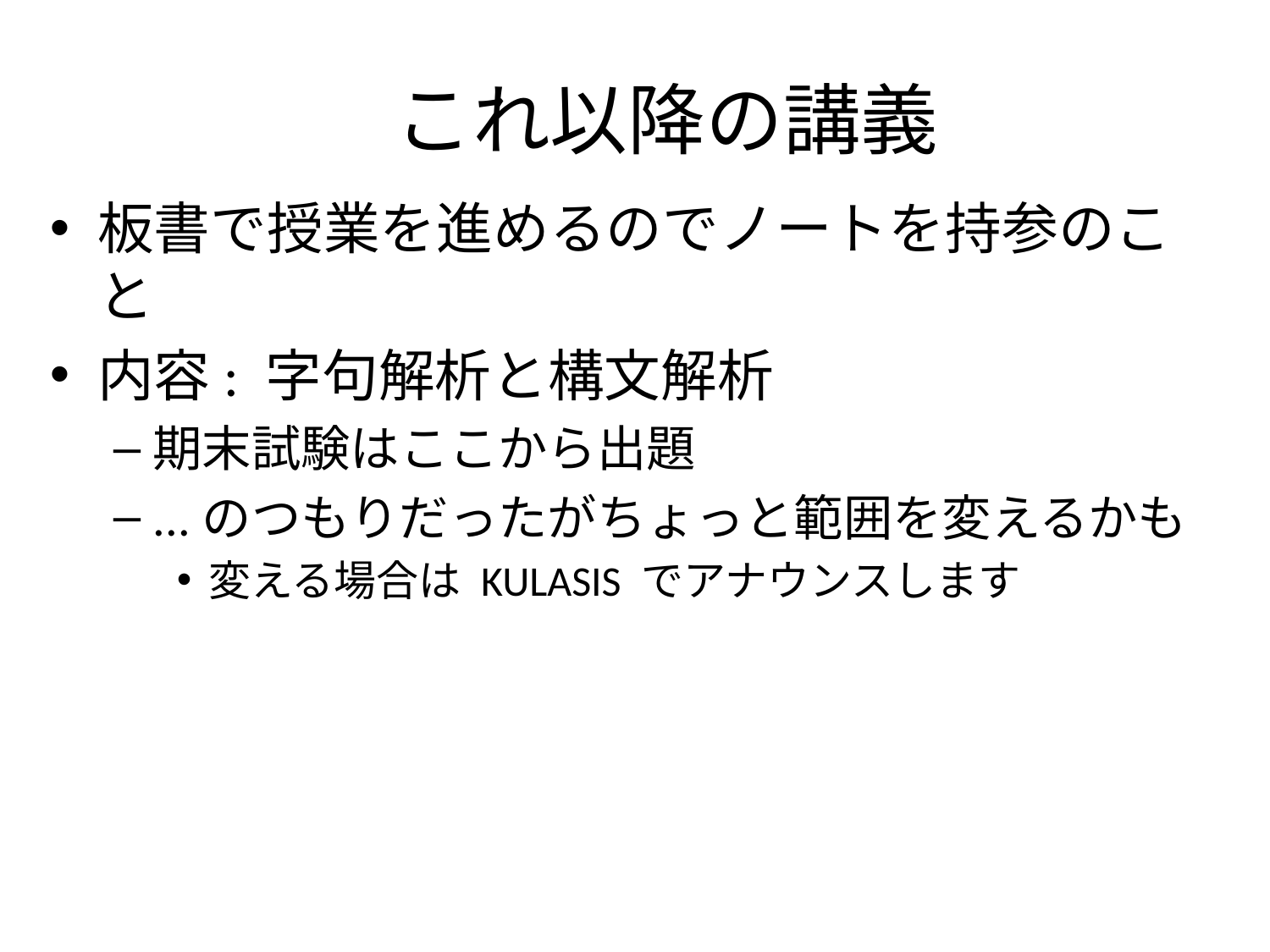

# これ以降の講義
板書で授業を進めるのでノートを持参のこと
内容: 字句解析と構文解析
期末試験はここから出題
...のつもりだったがちょっと範囲を変えるかも
変える場合は KULASIS でアナウンスします